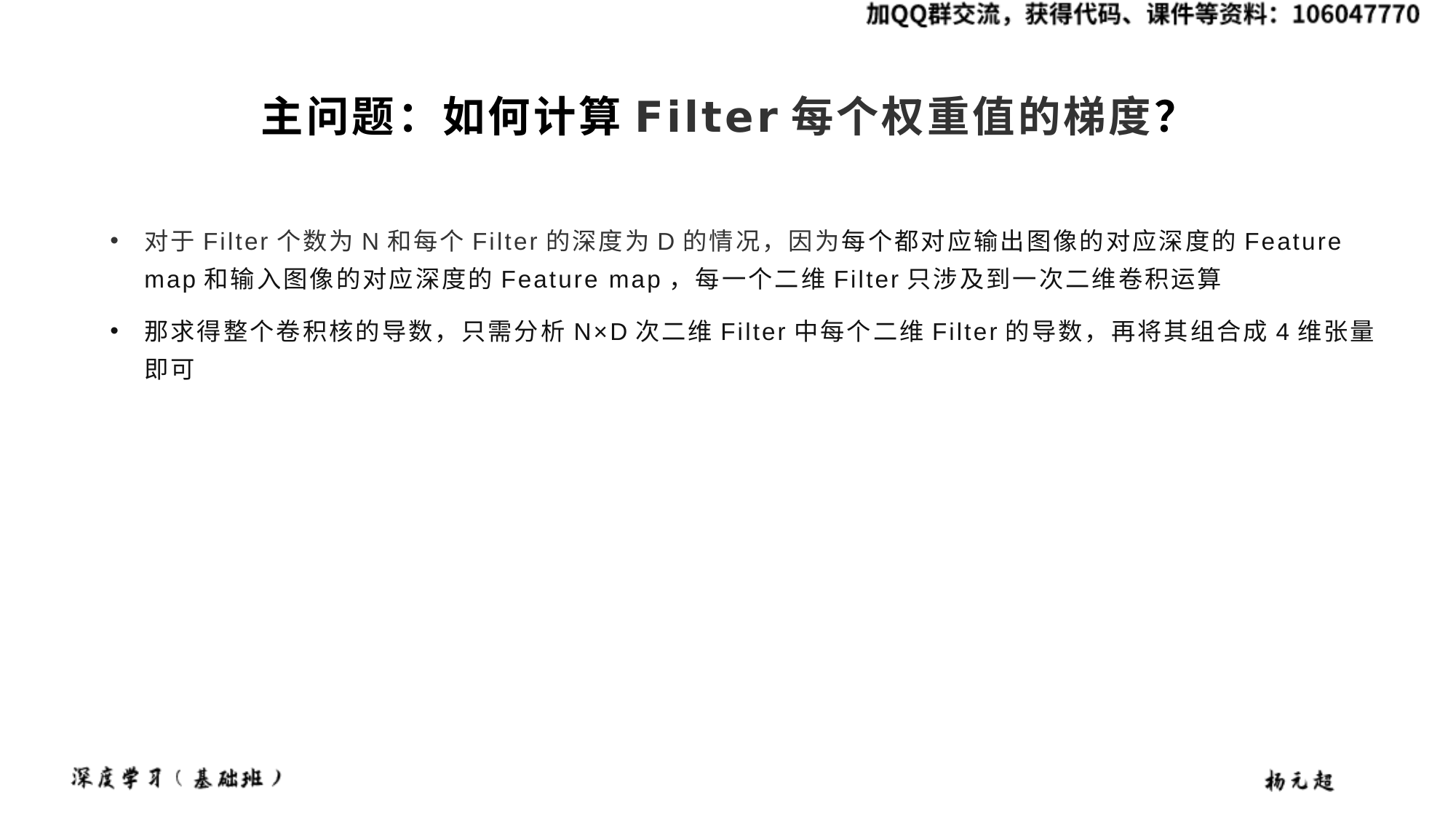

# 主问题：如何计算Filter每个权重值的梯度？
对于Filter个数为N和每个Filter的深度为D的情况，因为每个都对应输出图像的对应深度的Feature map和输入图像的对应深度的Feature map，每一个二维Filter只涉及到一次二维卷积运算
那求得整个卷积核的导数，只需分析N×D次二维Filter中每个二维Filter的导数，再将其组合成4维张量即可